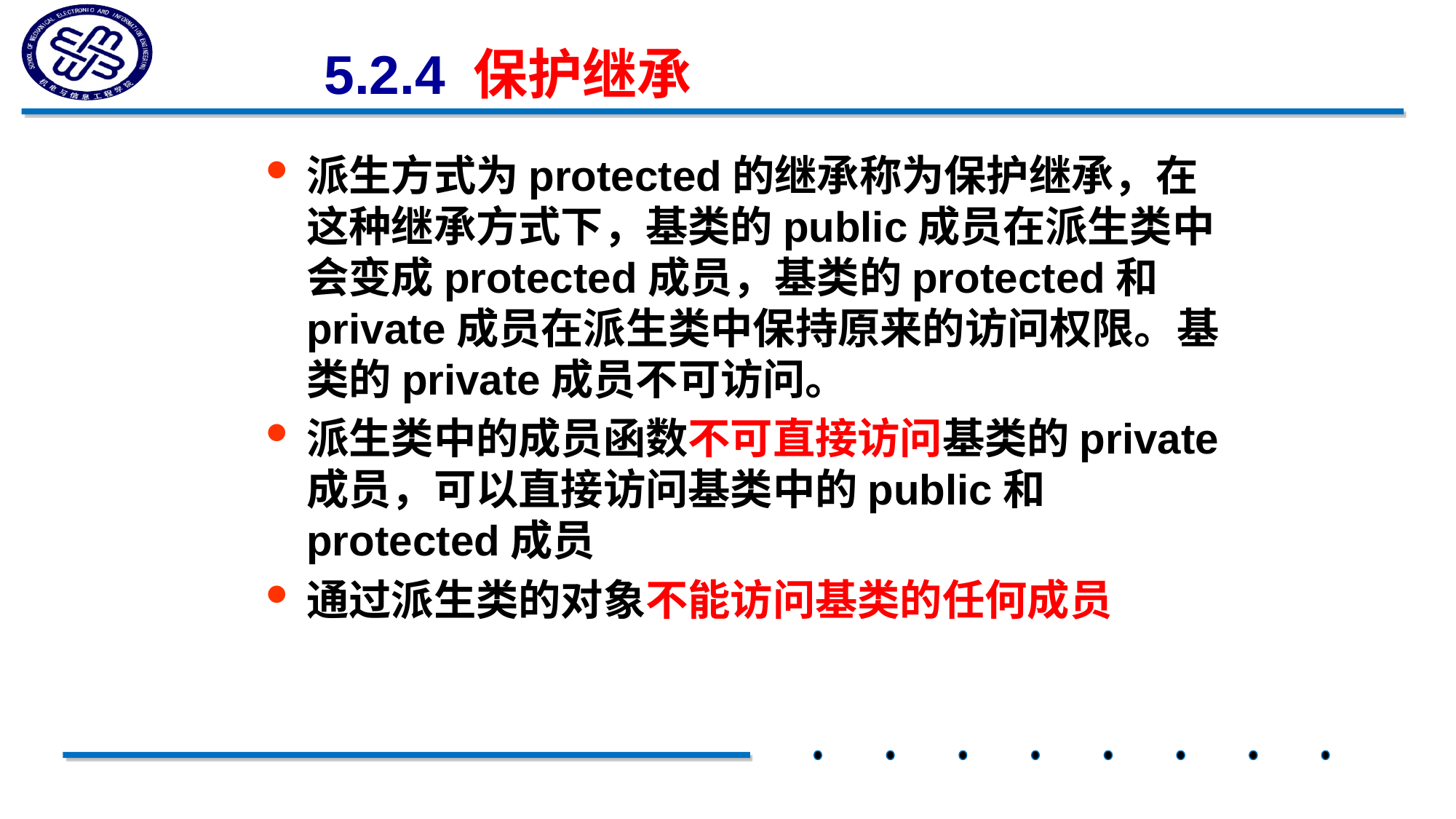

# 5.2.4 保护继承
派生方式为protected的继承称为保护继承，在这种继承方式下，基类的public成员在派生类中会变成protected成员，基类的protected和private成员在派生类中保持原来的访问权限。基类的private成员不可访问。
派生类中的成员函数不可直接访问基类的private成员，可以直接访问基类中的public和protected成员
通过派生类的对象不能访问基类的任何成员